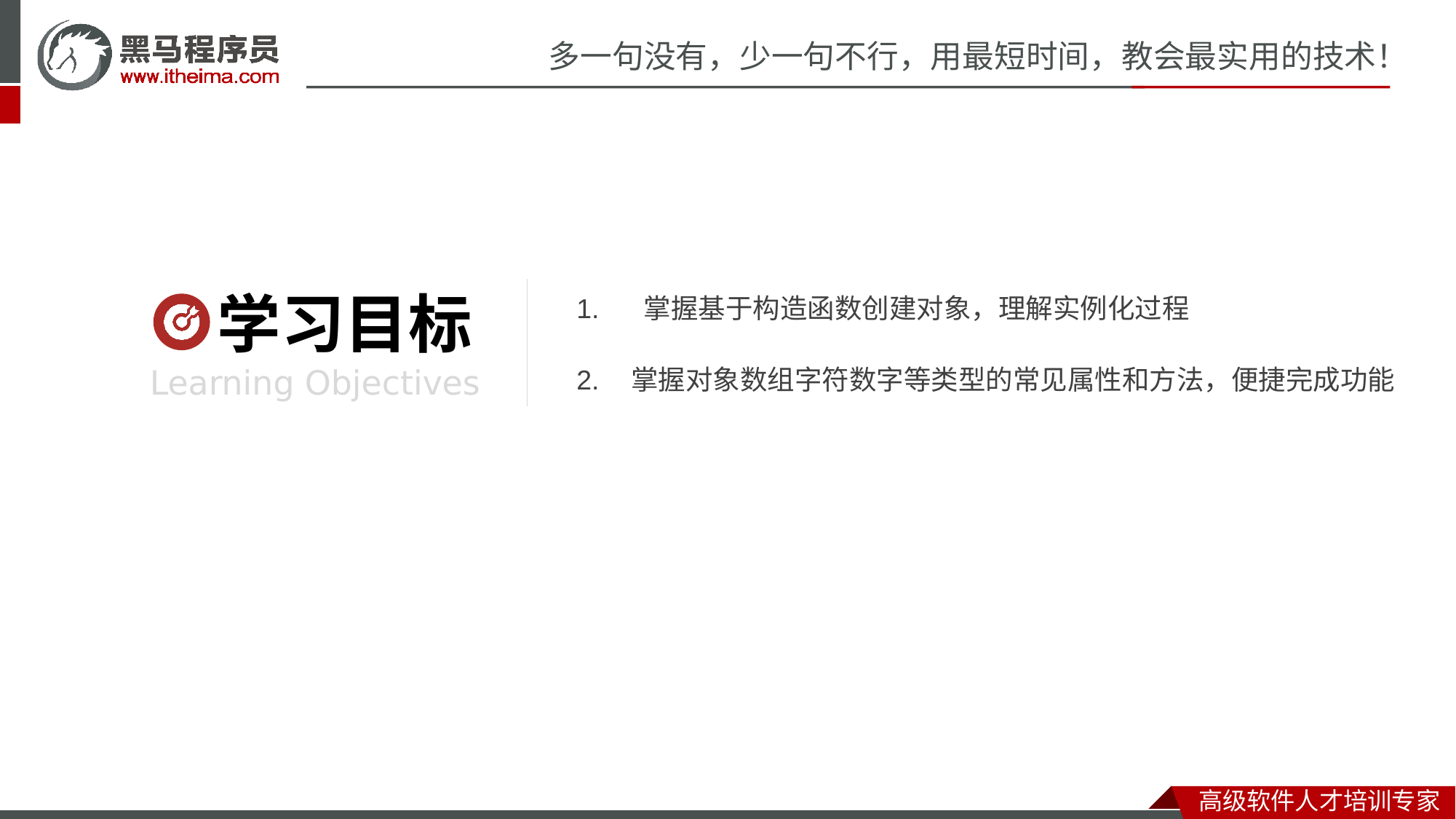

掌握基于构造函数创建对象，理解实例化过程
掌握对象数组字符数字等类型的常见属性和方法，便捷完成功能